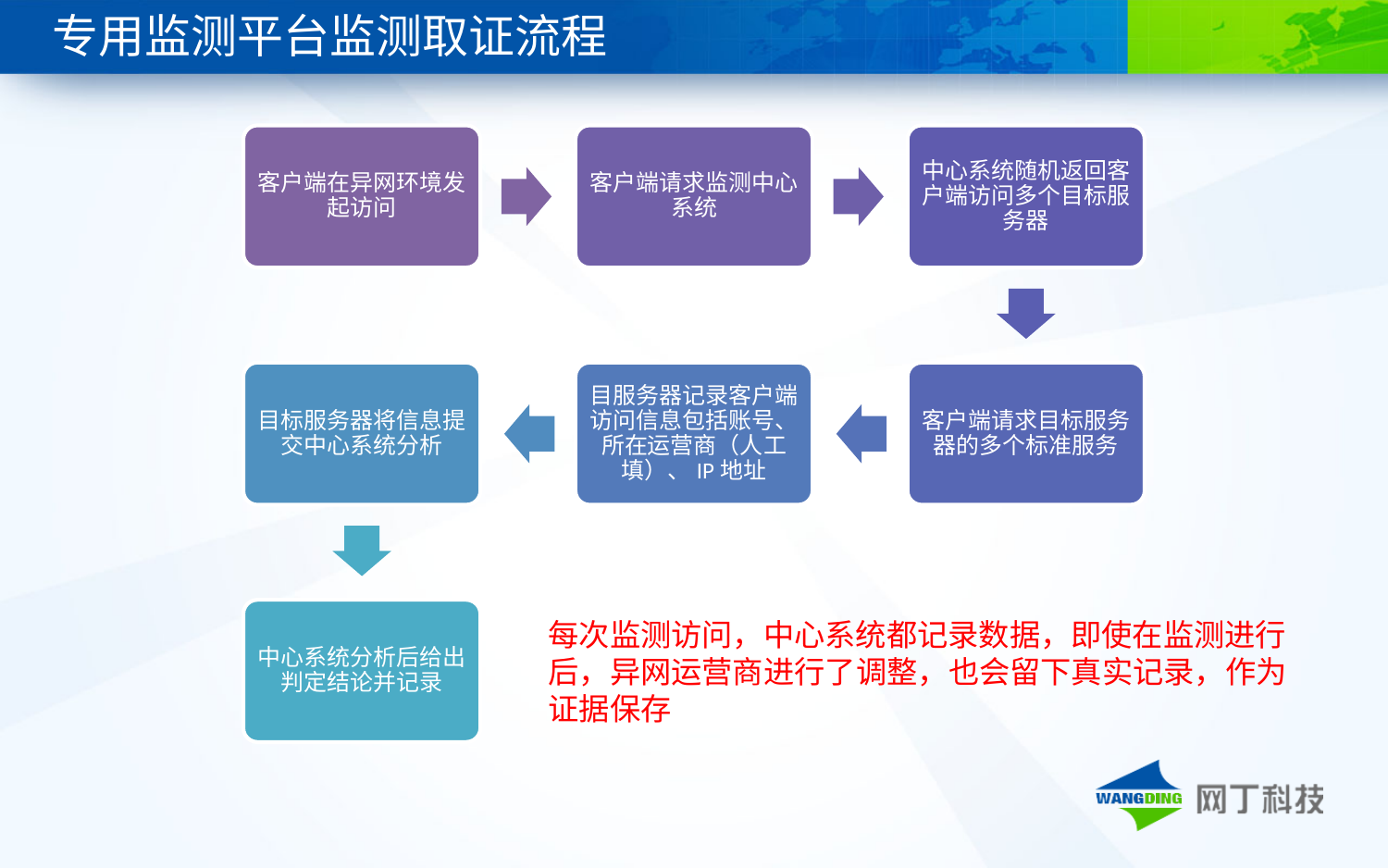

专用监测平台监测取证流程
客户端在异网环境发起访问

客户端请求监测中心系统

中心系统随机返回客户端访问多个目标服务器

客户端请求目标服务器的多个标准服务

目服务器记录客户端访问信息包括账号、所在运营商（人工填）、IP地址

目标服务器将信息提交中心系统分析

中心系统分析后给出判定结论并记录
每次监测访问，中心系统都记录数据，即使在监测进行
后，异网运营商进行了调整，也会留下真实记录，作为
证据保存